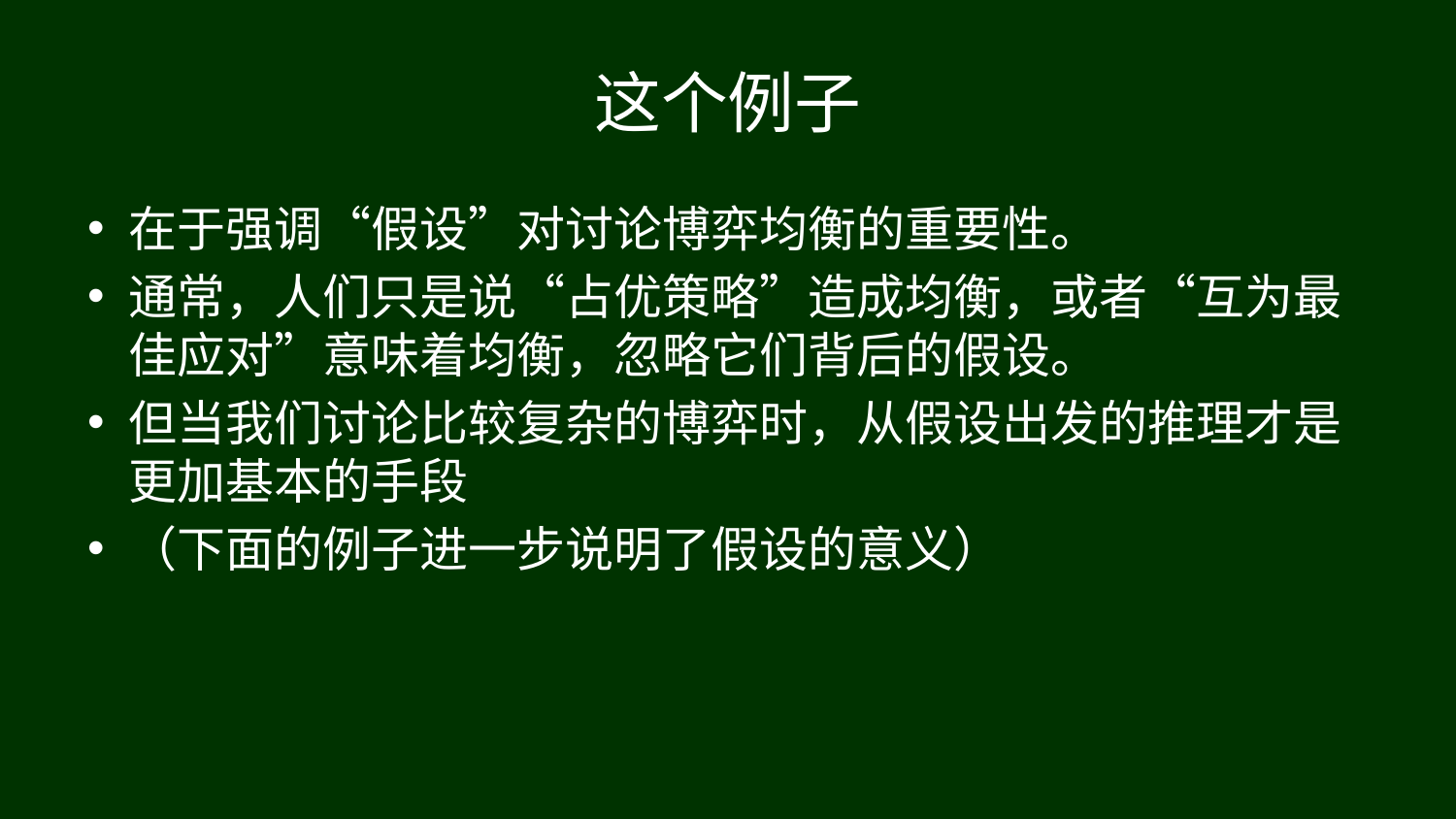

# 这个例子
在于强调“假设”对讨论博弈均衡的重要性。
通常，人们只是说“占优策略”造成均衡，或者“互为最佳应对”意味着均衡，忽略它们背后的假设。
但当我们讨论比较复杂的博弈时，从假设出发的推理才是更加基本的手段
（下面的例子进一步说明了假设的意义）